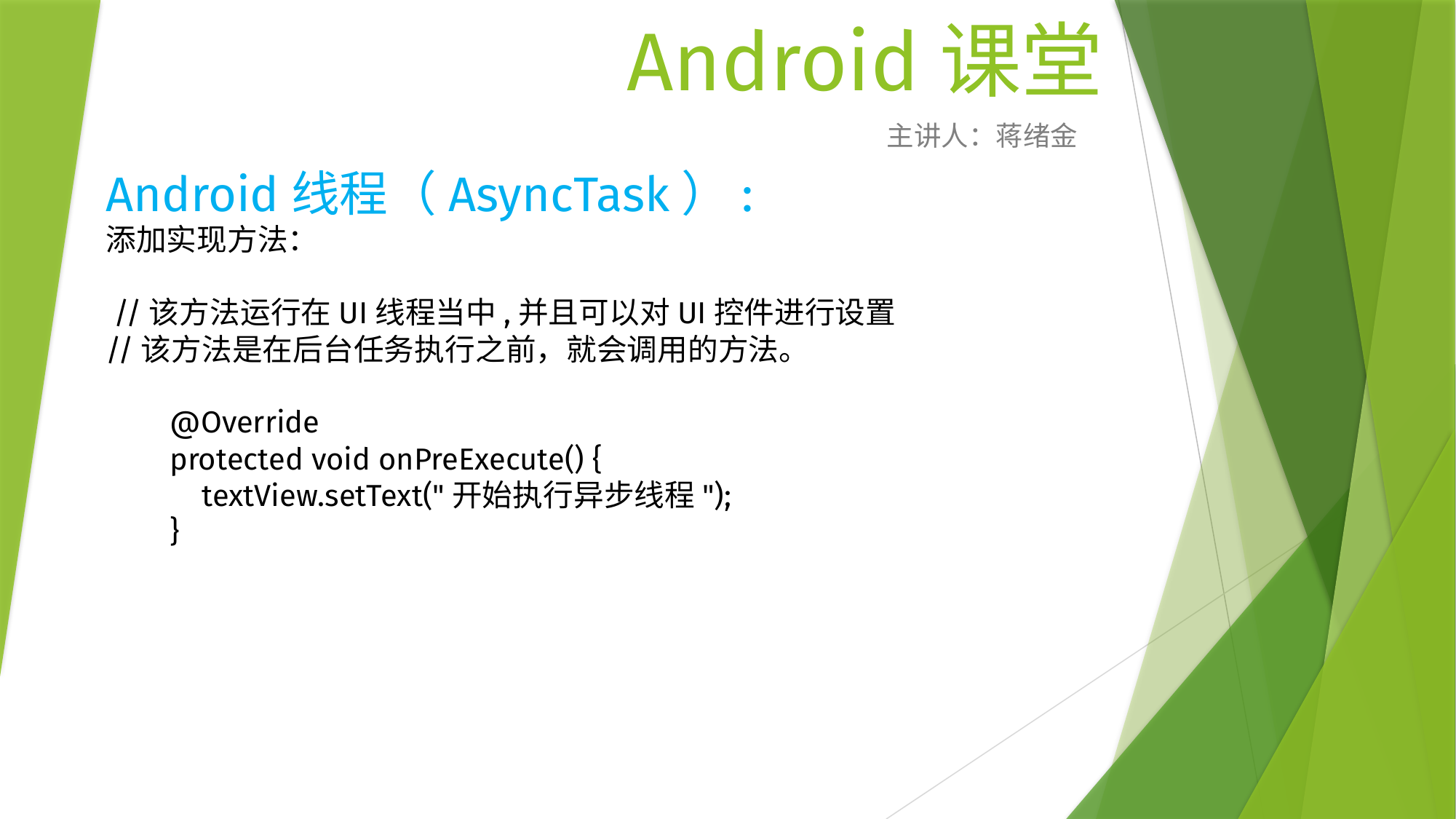

# Android课堂
主讲人：蒋绪金
Android线程（AsyncTask）:
添加实现方法：

 //该方法运行在UI线程当中,并且可以对UI控件进行设置
//该方法是在后台任务执行之前，就会调用的方法。

        @Override
        protected void onPreExecute() {
            textView.setText("开始执行异步线程");
        }